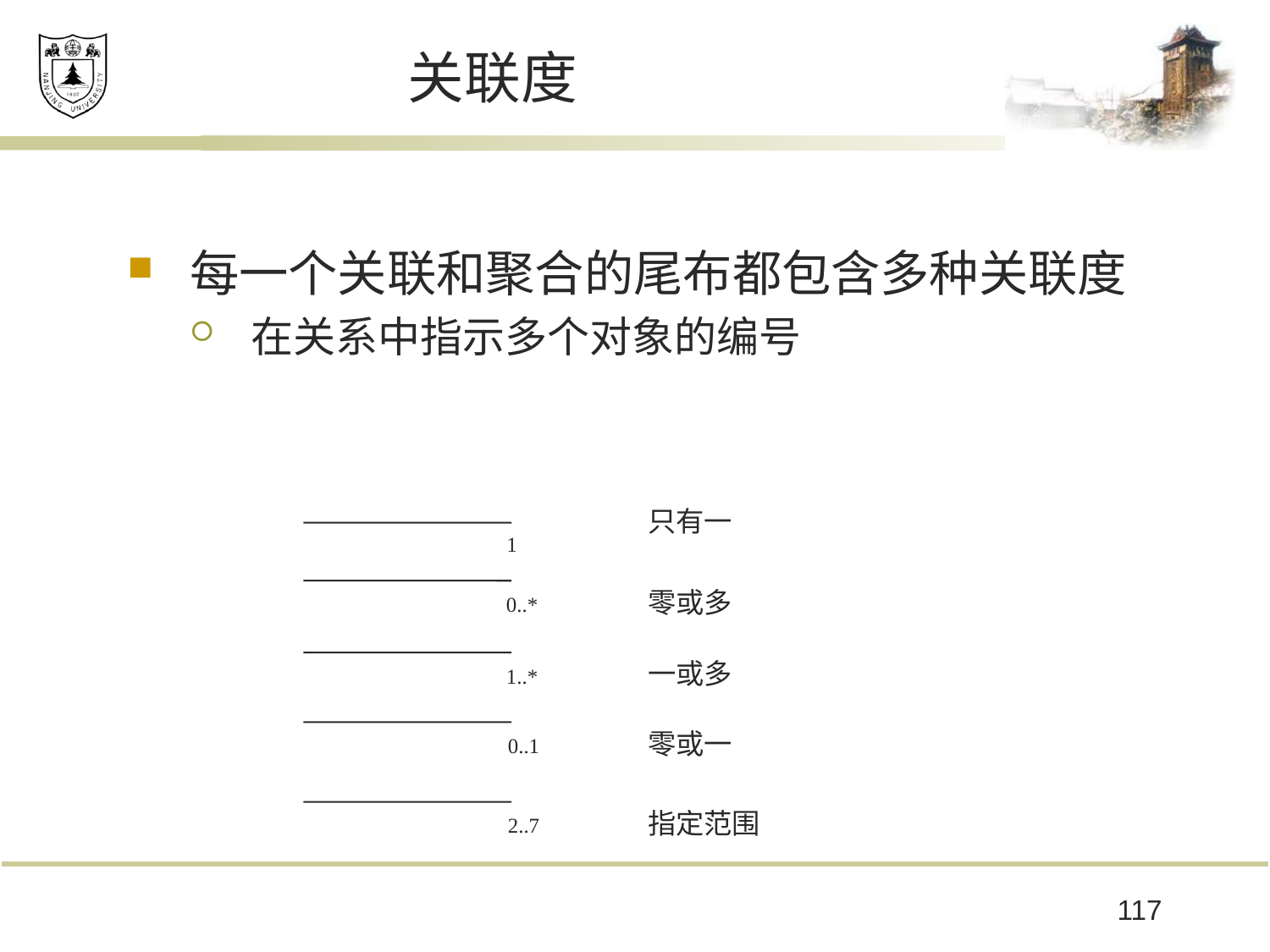

# 关联度
每一个关联和聚合的尾布都包含多种关联度
在关系中指示多个对象的编号
只有一

1
零或多

0..*
一或多

1..*
零或一

0..1
指定范围

2..7
117